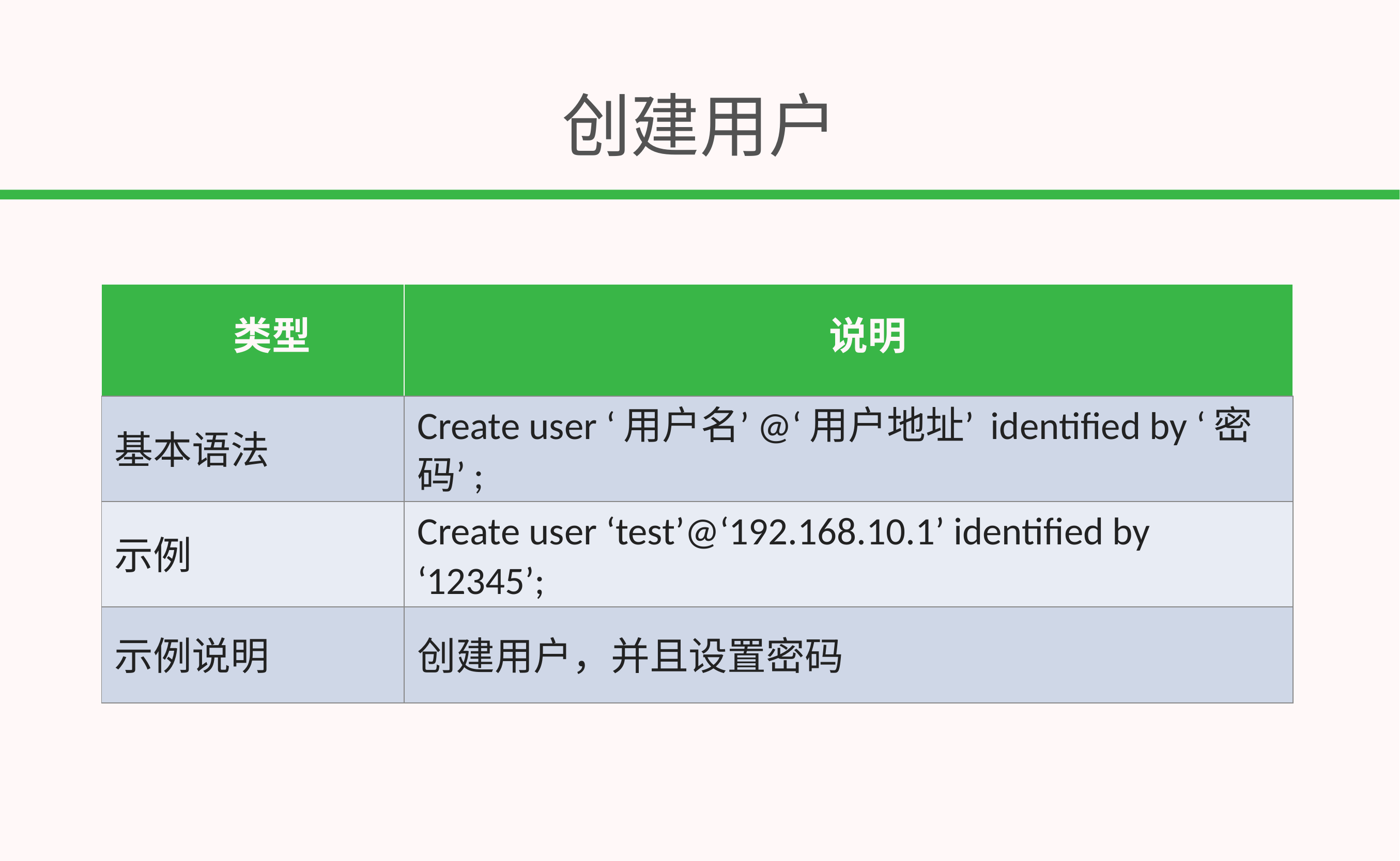

# 创建用户
| 类型 | 说明 |
| --- | --- |
| 基本语法 | Create user ‘用户名’@‘用户地址’ identified by ‘密码’; |
| 示例 | Create user ‘test’@‘192.168.10.1’ identified by ‘12345’; |
| 示例说明 | 创建用户，并且设置密码 |